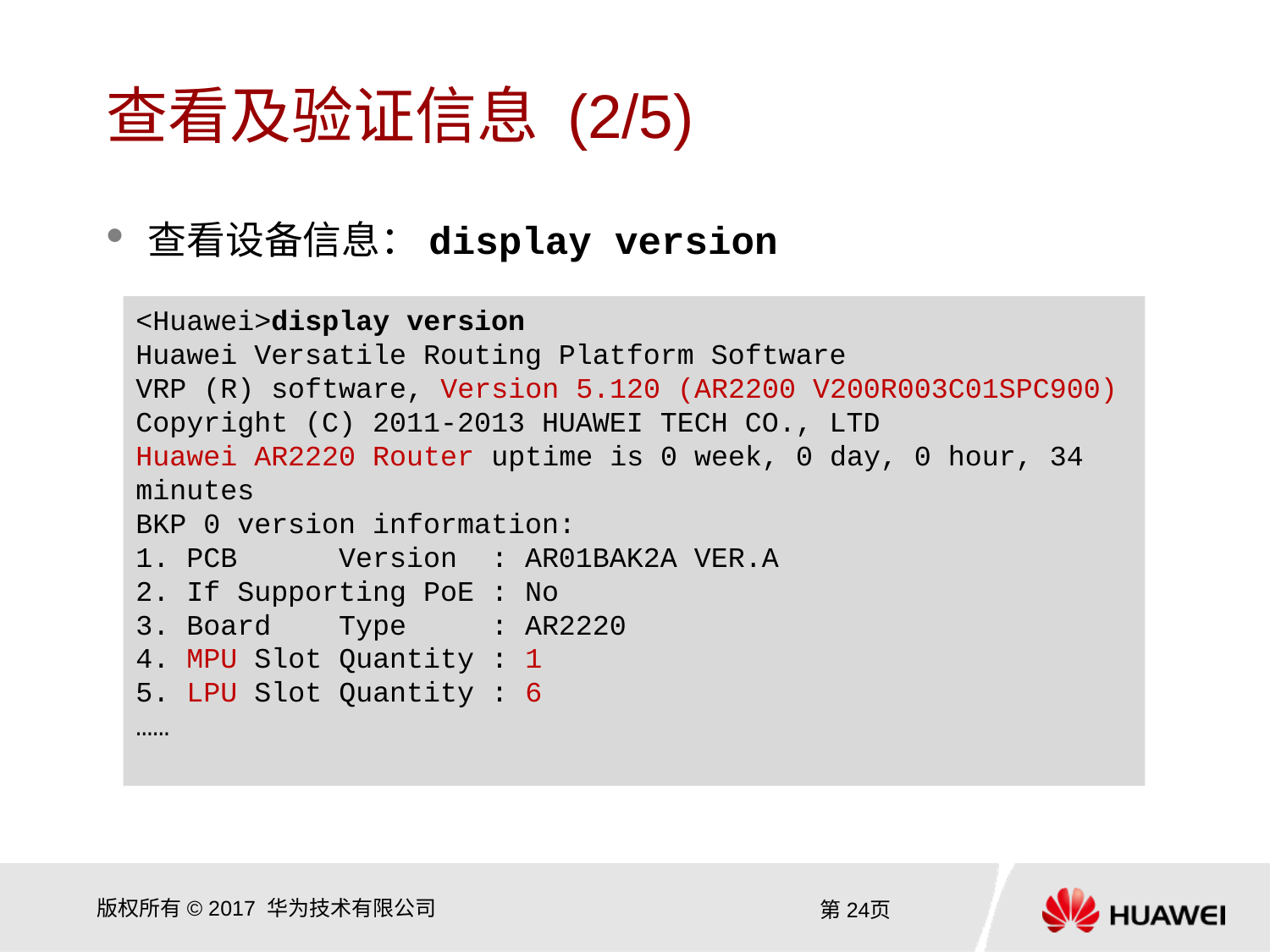

# 查看及验证信息 (2/5)
查看设备信息：display version

<Huawei>display version
Huawei Versatile Routing Platform Software
VRP (R) software, Version 5.120 (AR2200 V200R003C01SPC900)
Copyright (C) 2011-2013 HUAWEI TECH CO., LTD
Huawei AR2220 Router uptime is 0 week, 0 day, 0 hour, 34 minutes
BKP 0 version information:
1. PCB      Version  : AR01BAK2A VER.A
2. If Supporting PoE : No
3. Board    Type     : AR2220
4. MPU Slot Quantity : 1
5. LPU Slot Quantity : 6
……